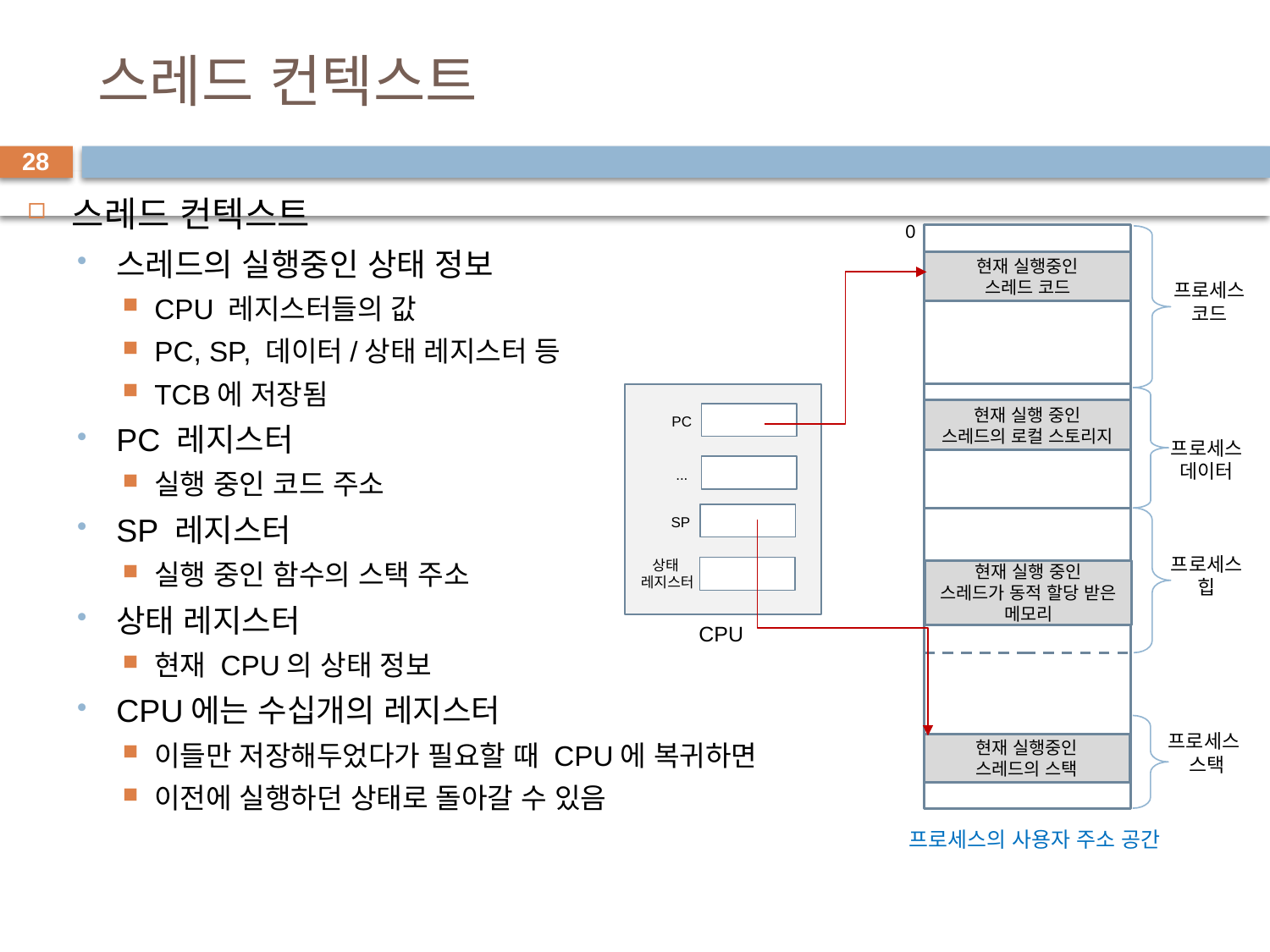

# 스레드 컨텍스트
28
스레드 컨텍스트
스레드의 실행중인 상태 정보
CPU 레지스터들의 값
PC, SP, 데이터/상태 레지스터 등
TCB에 저장됨
PC 레지스터
실행 중인 코드 주소
SP 레지스터
실행 중인 함수의 스택 주소
상태 레지스터
현재 CPU의 상태 정보
CPU에는 수십개의 레지스터
이들만 저장해두었다가 필요할 때 CPU에 복귀하면
이전에 실행하던 상태로 돌아갈 수 있음
0

현재 실행중인
스레드 코드
프로세스 코드

현재 실행 중인
스레드의 로컬 스토리지

PC
프로세스
데이터

...

SP

상태
레지스터
프로세스
힙

현재 실행 중인
스레드가 동적 할당 받은 메모리
CPU

프로세스
스택
현재 실행중인
스레드의 스택
프로세스의 사용자 주소 공간